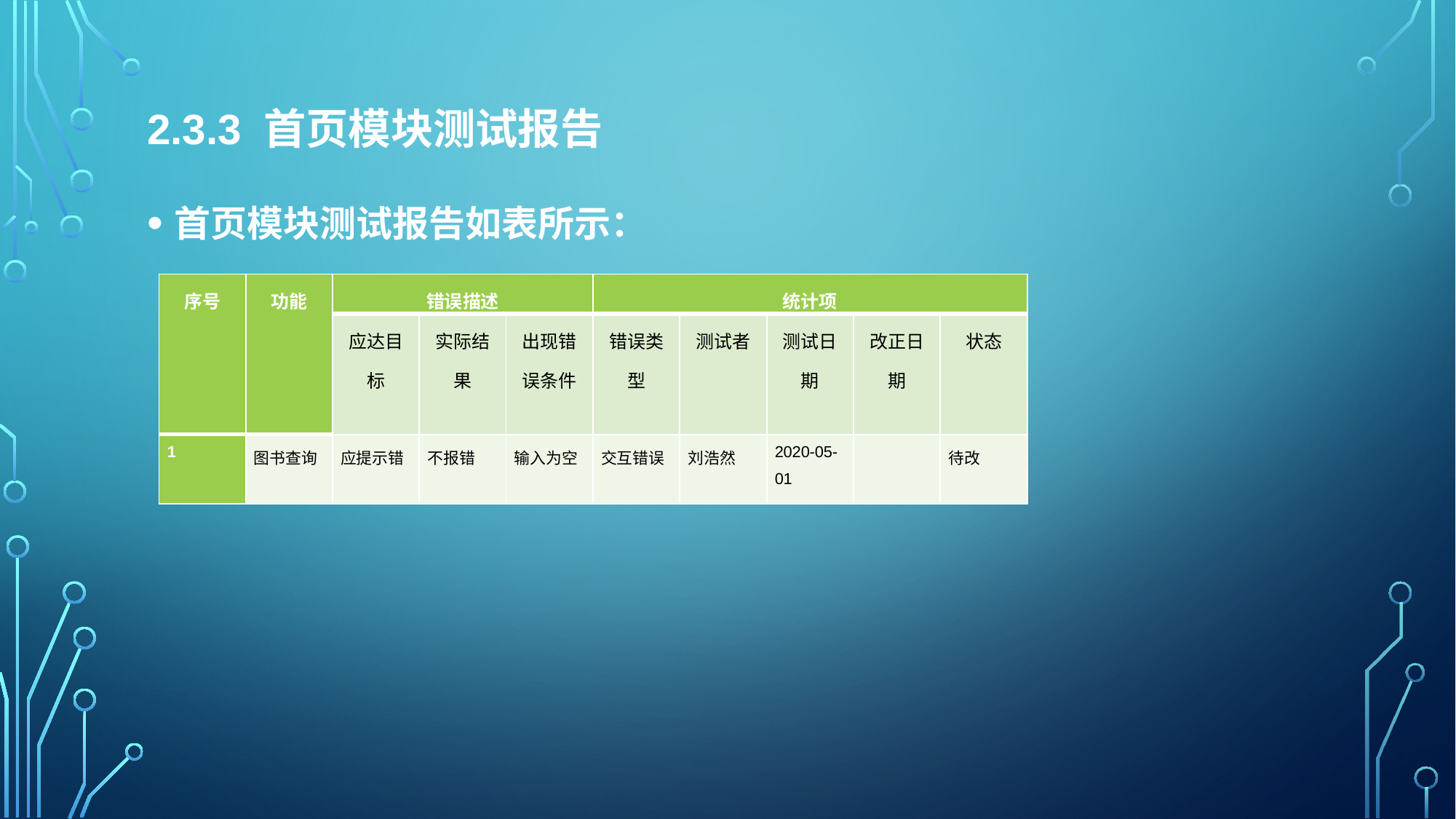

# 2.3.3 首页模块测试报告
首页模块测试报告如表所示：

| 序号 | 功能 | 错误描述 |  |  | 统计项 |  |  |  |  |
| --- | --- | --- | --- | --- | --- | --- | --- | --- | --- |
|  |  | 应达目标 | 实际结果 | 出现错误条件 | 错误类型 | 测试者 | 测试日期 | 改正日期 | 状态 |
| 1 | 图书查询 | 应提示错 | 不报错 | 输入为空 | 交互错误 | 刘浩然 | 2020-05-01 |  | 待改 |